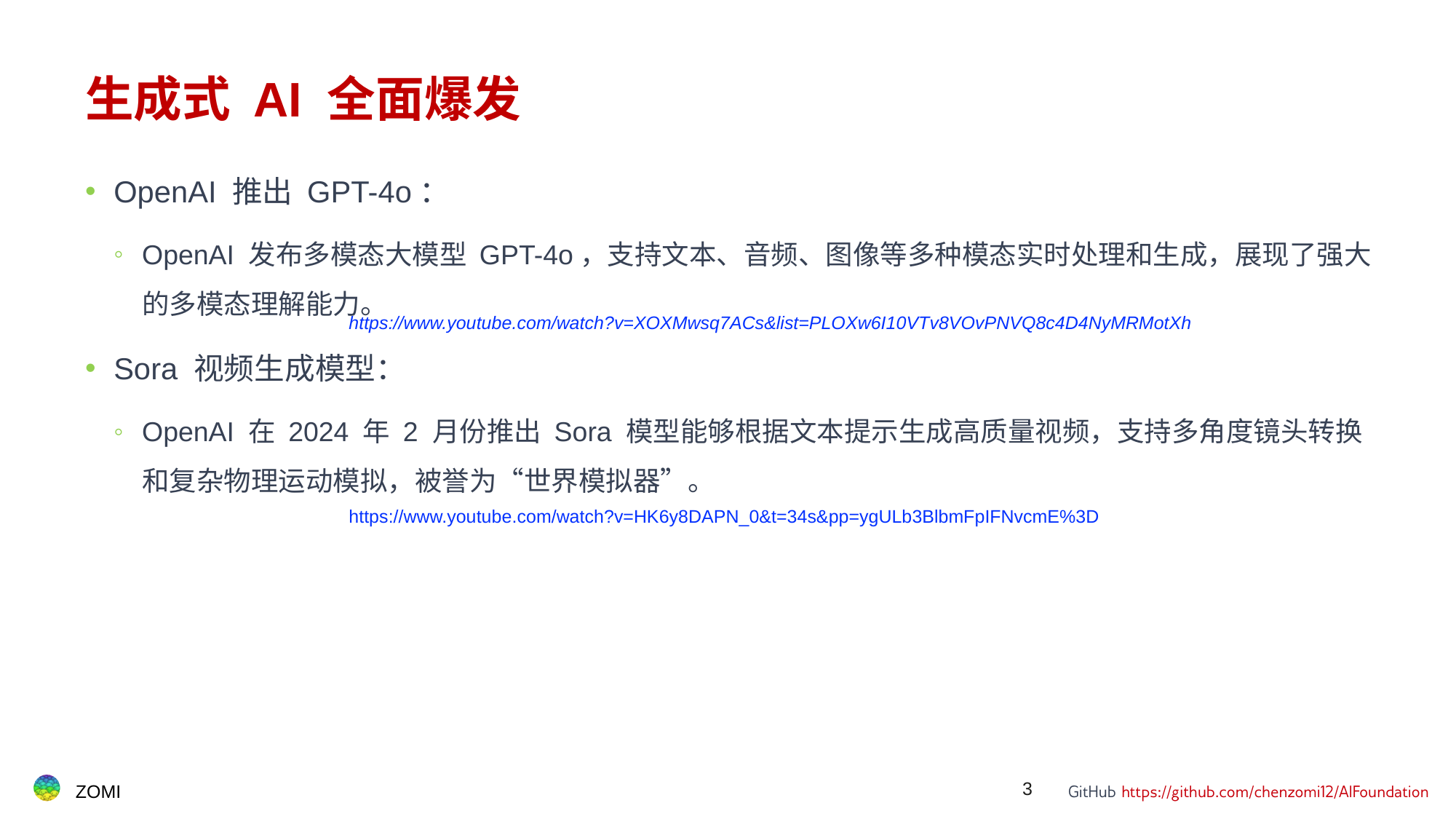

# 生成式 AI 全面爆发
OpenAI 推出 GPT-4o：
OpenAI 发布多模态大模型 GPT-4o，支持文本、音频、图像等多种模态实时处理和生成，展现了强大的多模态理解能力。
Sora 视频生成模型：
OpenAI 在 2024 年 2 月份推出 Sora 模型能够根据文本提示生成高质量视频，支持多角度镜头转换和复杂物理运动模拟，被誉为“世界模拟器”。
https://www.youtube.com/watch?v=XOXMwsq7ACs&list=PLOXw6I10VTv8VOvPNVQ8c4D4NyMRMotXh
https://www.youtube.com/watch?v=HK6y8DAPN_0&t=34s&pp=ygULb3BlbmFpIFNvcmE%3D